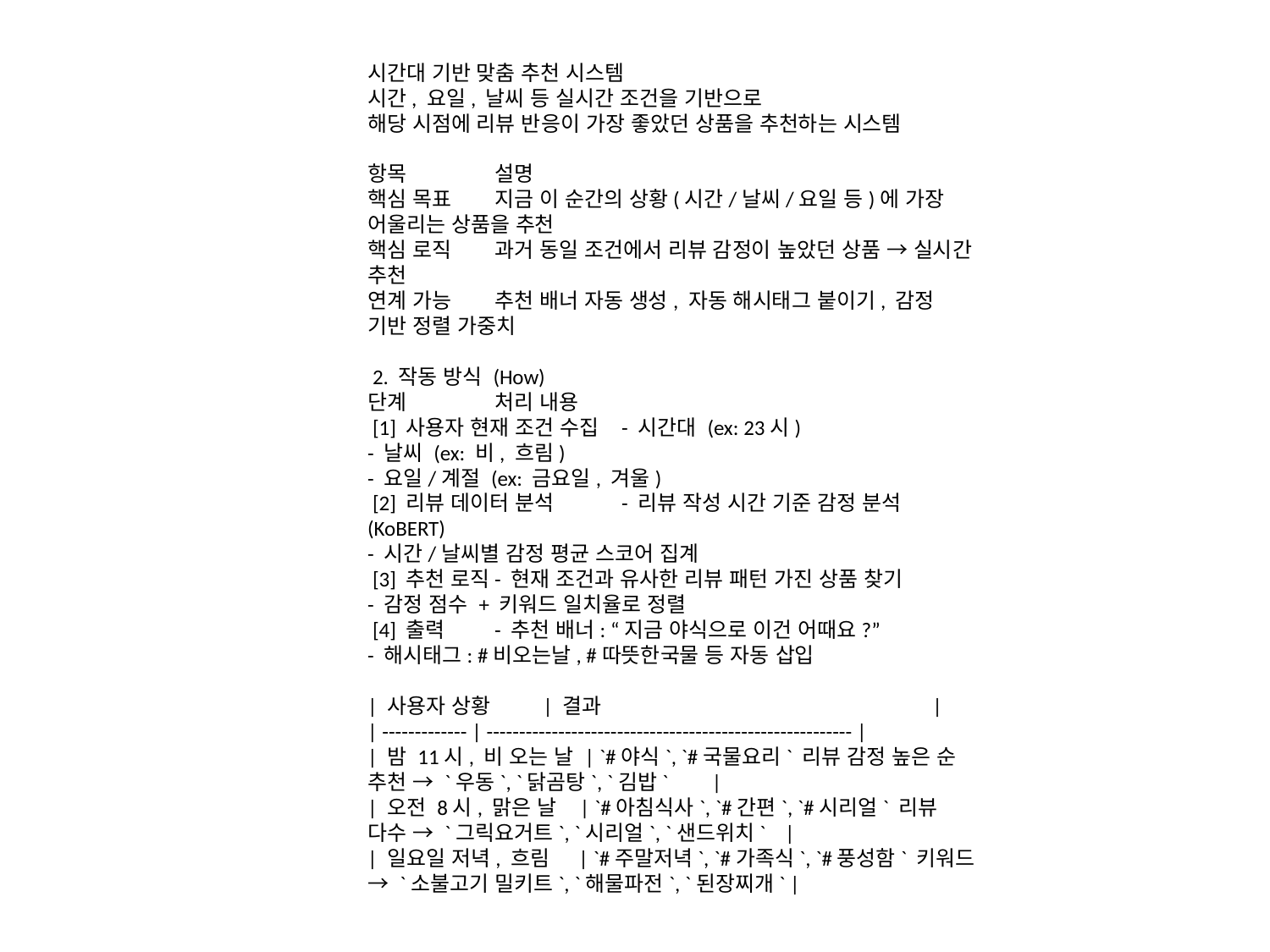

시간대 기반 맞춤 추천 시스템
시간, 요일, 날씨 등 실시간 조건을 기반으로
해당 시점에 리뷰 반응이 가장 좋았던 상품을 추천하는 시스템

항목	설명
핵심 목표	지금 이 순간의 상황(시간/날씨/요일 등)에 가장 어울리는 상품을 추천
핵심 로직	과거 동일 조건에서 리뷰 감정이 높았던 상품 → 실시간 추천
연계 가능	추천 배너 자동 생성, 자동 해시태그 붙이기, 감정 기반 정렬 가중치

 2. 작동 방식 (How)
단계	처리 내용
 [1] 사용자 현재 조건 수집	- 시간대 (ex: 23시)
- 날씨 (ex: 비, 흐림)
- 요일/계절 (ex: 금요일, 겨울)
 [2] 리뷰 데이터 분석	- 리뷰 작성 시간 기준 감정 분석 (KoBERT)
- 시간/날씨별 감정 평균 스코어 집계
 [3] 추천 로직	- 현재 조건과 유사한 리뷰 패턴 가진 상품 찾기
- 감정 점수 + 키워드 일치율로 정렬
 [4] 출력	- 추천 배너: “지금 야식으로 이건 어때요?”
- 해시태그: #비오는날, #따뜻한국물 등 자동 삽입

| 사용자 상황        | 결과                                                       |
| ------------- | -------------------------------------------------------- |
| 밤 11시, 비 오는 날 | `#야식`, `#국물요리` 리뷰 감정 높은 순 추천 → `우동`, `닭곰탕`, `김밥`         |
| 오전 8시, 맑은 날   | `#아침식사`, `#간편`, `#시리얼` 리뷰 다수 → `그릭요거트`, `시리얼`, `샌드위치`    |
| 일요일 저녁, 흐림    | `#주말저녁`, `#가족식`, `#풍성함` 키워드 → `소불고기 밀키트`, `해물파전`, `된장찌개` |